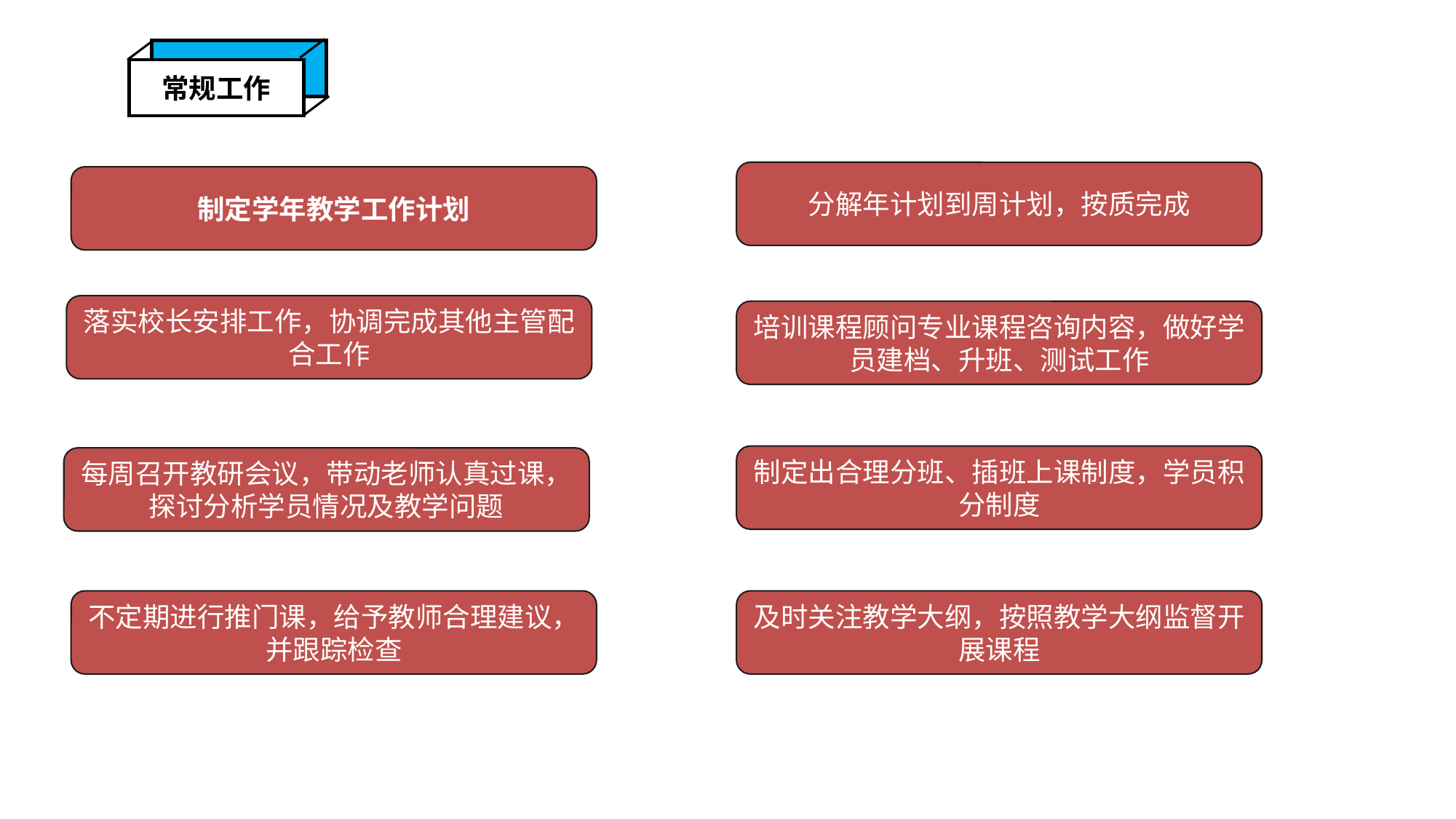

常规工作
分解年计划到周计划，按质完成
制定学年教学工作计划
落实校长安排工作，协调完成其他主管配合工作
培训课程顾问专业课程咨询内容，做好学员建档、升班、测试工作
制定出合理分班、插班上课制度，学员积分制度
每周召开教研会议，带动老师认真过课，探讨分析学员情况及教学问题
不定期进行推门课，给予教师合理建议，并跟踪检查
及时关注教学大纲，按照教学大纲监督开展课程